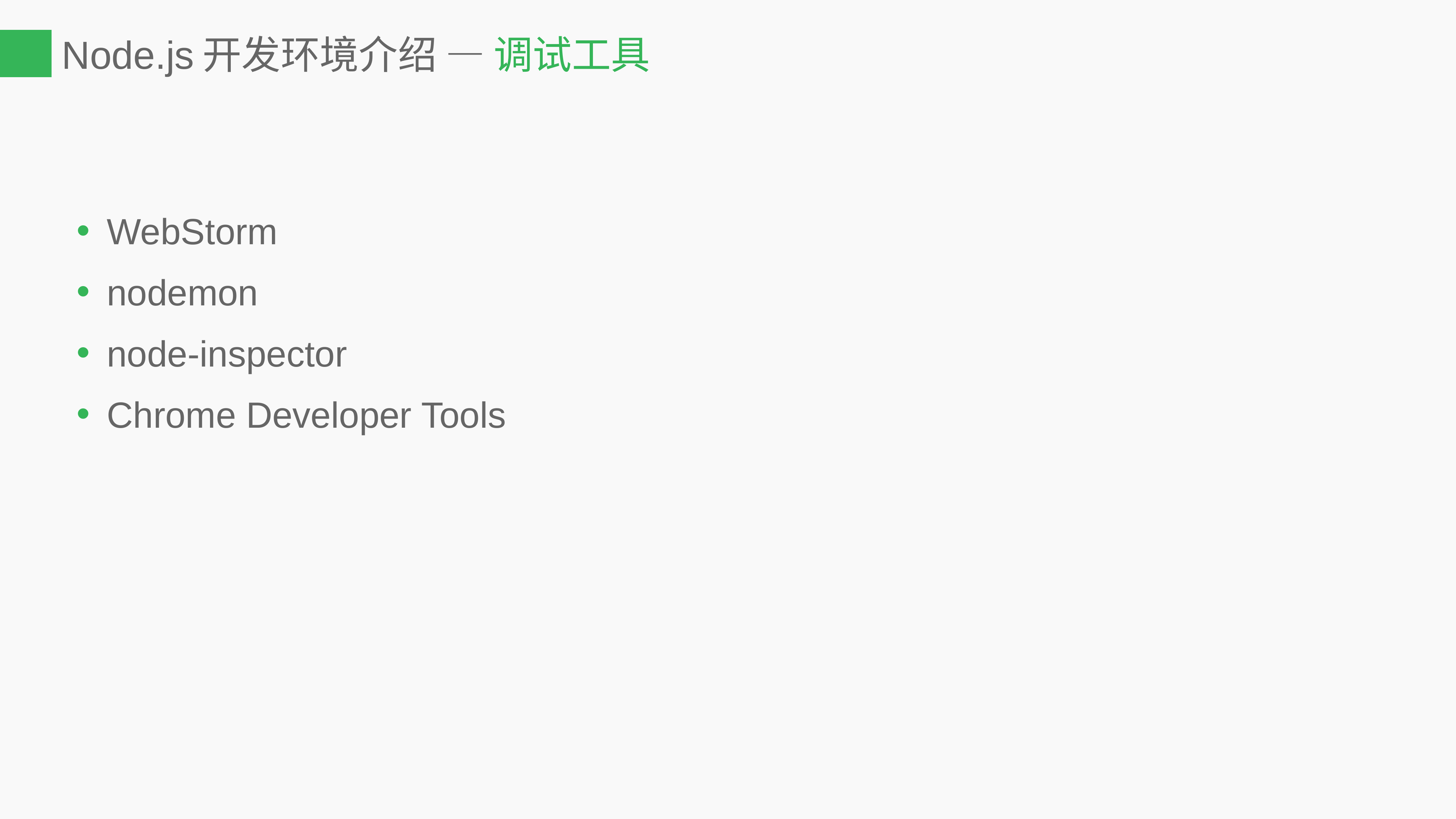

# Node.js开发环境介绍 — 调试工具
WebStorm
nodemon
node-inspector
Chrome Developer Tools